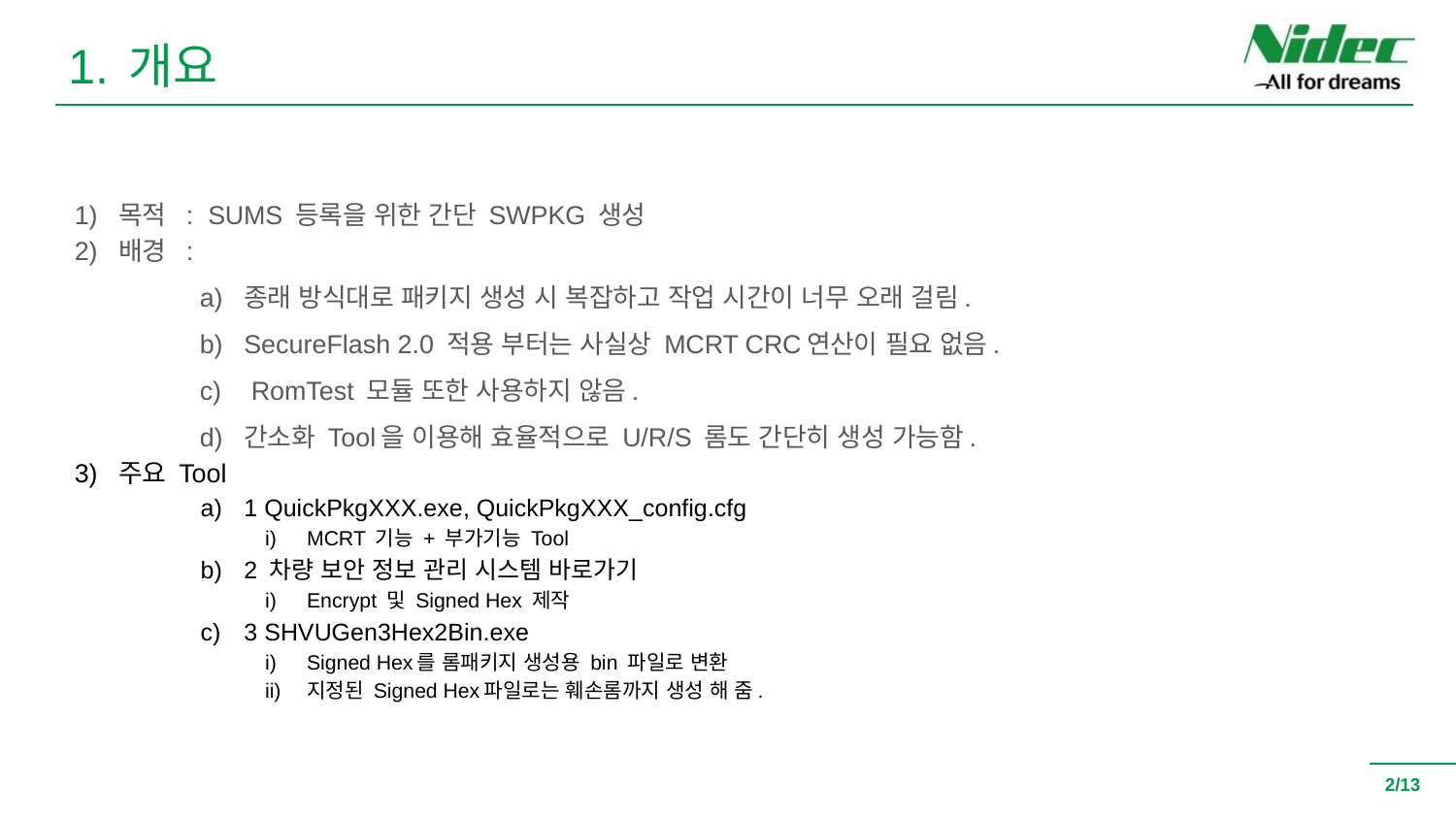

개요
목적  :  SUMS 등록을 위한 간단 SWPKG 생성
배경  :
종래 방식대로 패키지 생성 시 복잡하고 작업 시간이 너무 오래 걸림.
SecureFlash 2.0 적용 부터는 사실상 MCRT CRC연산이 필요 없음.
 RomTest 모듈 또한 사용하지 않음.
간소화 Tool을 이용해 효율적으로 U/R/S 롬도 간단히 생성 가능함.
주요 Tool
1 QuickPkgXXX.exe, QuickPkgXXX_config.cfg
MCRT 기능 + 부가기능 Tool
2 차량 보안 정보 관리 시스템 바로가기
Encrypt 및 Signed Hex 제작
3 SHVUGen3Hex2Bin.exe
Signed Hex를 롬패키지 생성용 bin 파일로 변환
지정된 Signed Hex파일로는 훼손롬까지 생성 해 줌.
Confidential C